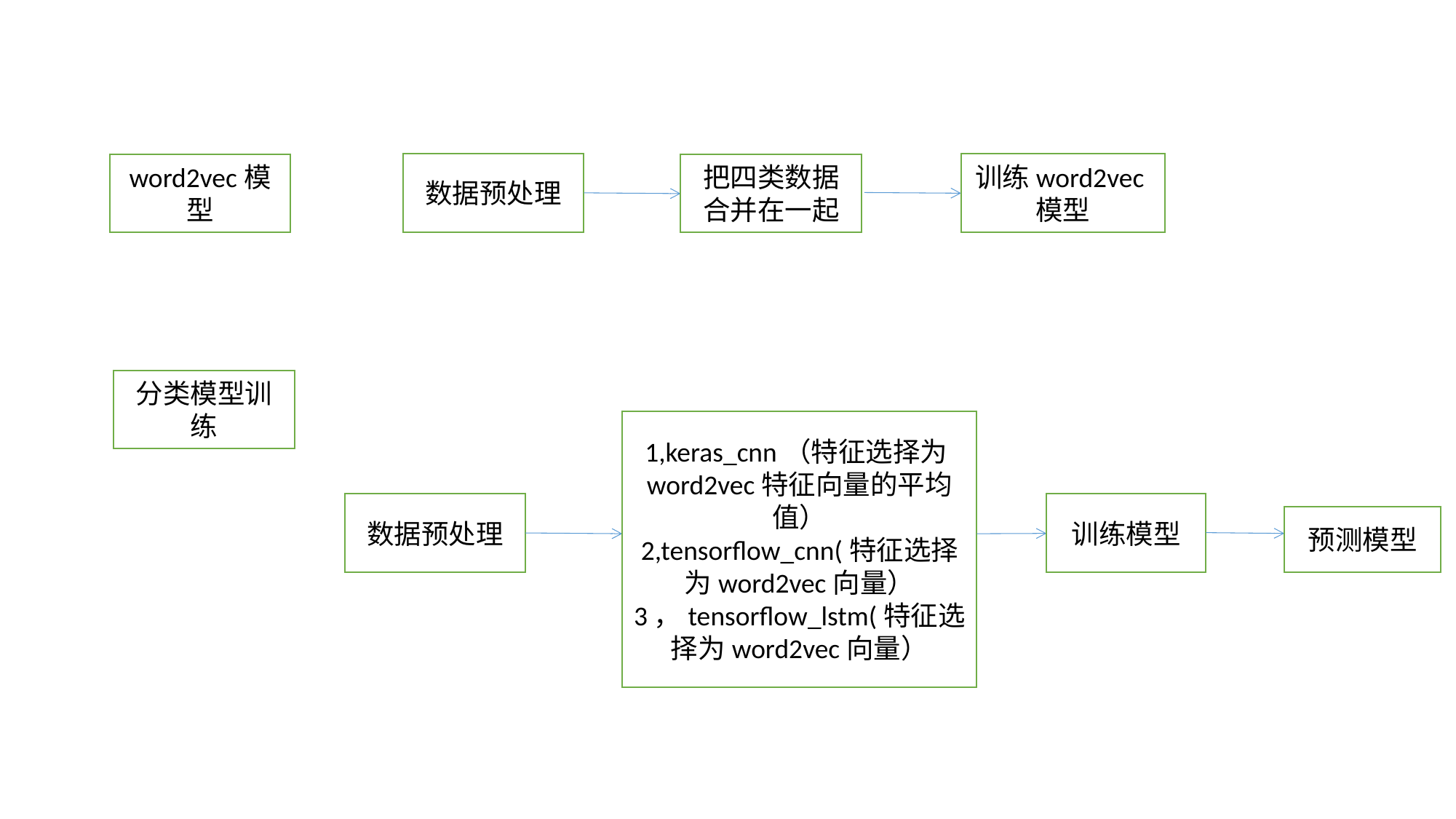

数据预处理
训练word2vec模型
word2vec模型
把四类数据合并在一起
分类模型训练
1,keras_cnn（特征选择为word2vec特征向量的平均值）
2,tensorflow_cnn(特征选择为word2vec向量）
3，tensorflow_lstm(特征选择为word2vec向量）
数据预处理
训练模型
预测模型